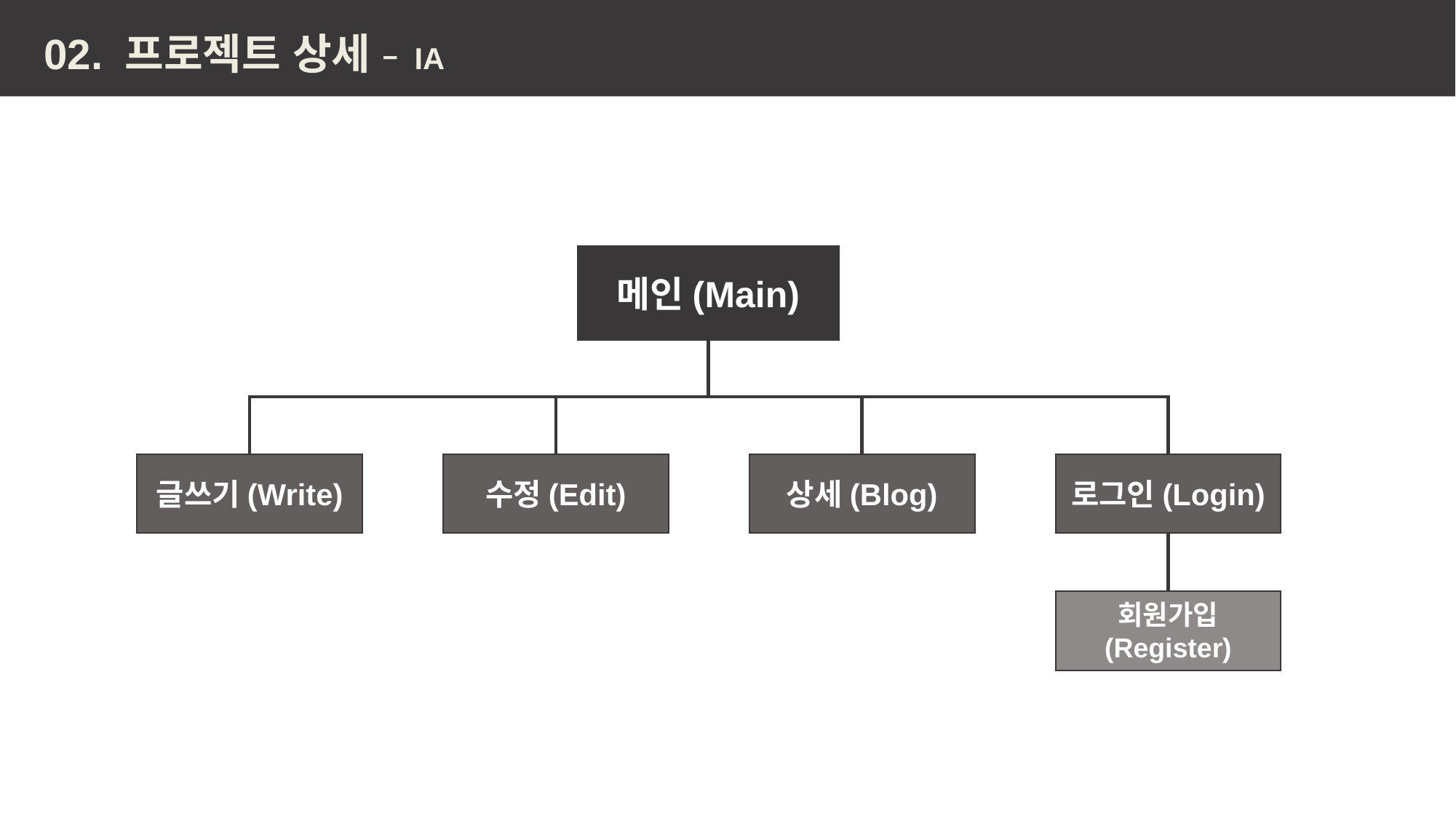

02. 프로젝트 상세 – IA

메인(Main)
글쓰기(Write)
로그인(Login)
수정(Edit)
상세(Blog)
회원가입
(Register)